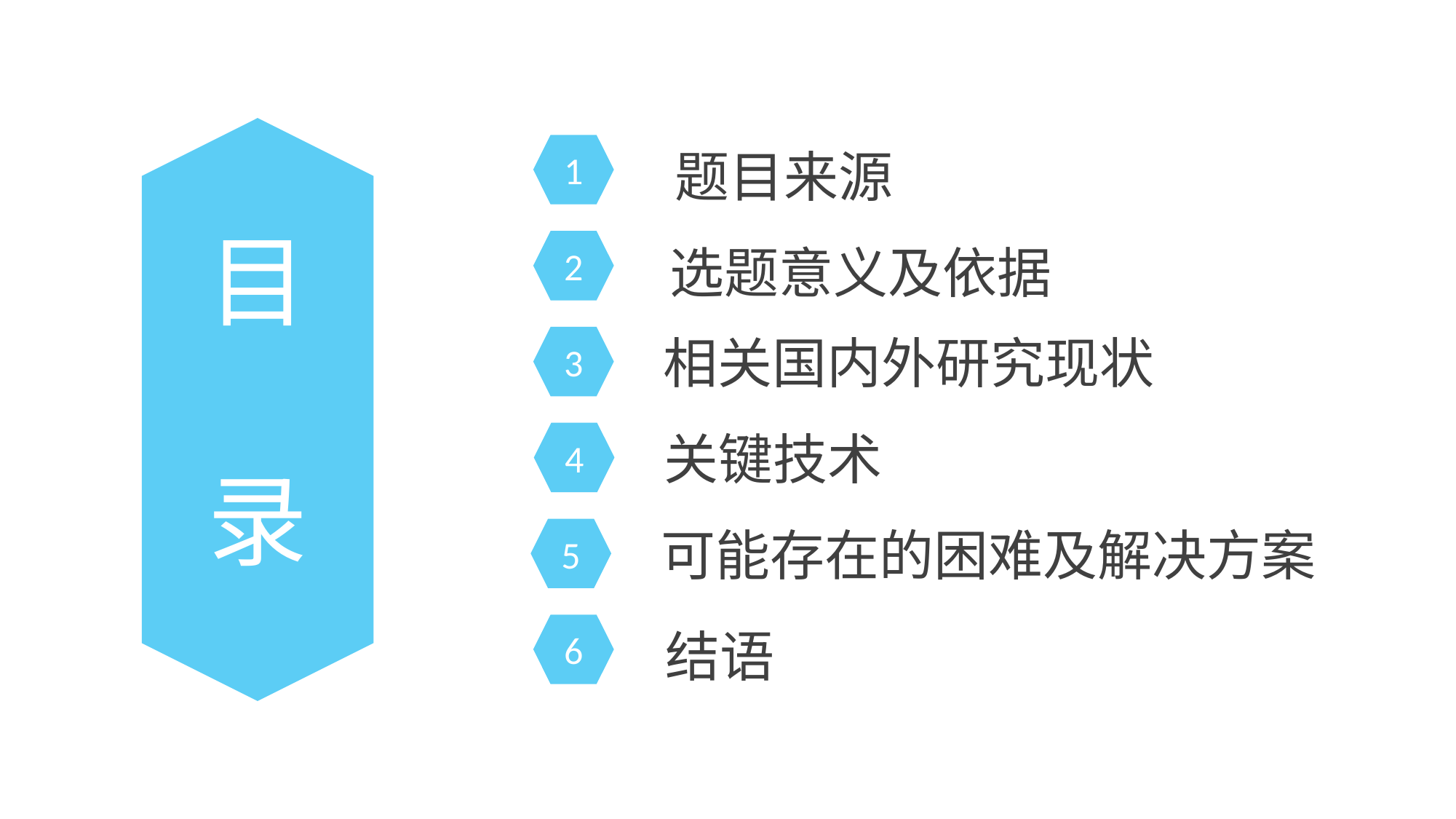

目

录

1
题目来源
2
选题意义及依据
3
相关国内外研究现状
4
关键技术
5
可能存在的困难及解决方案
6
结语